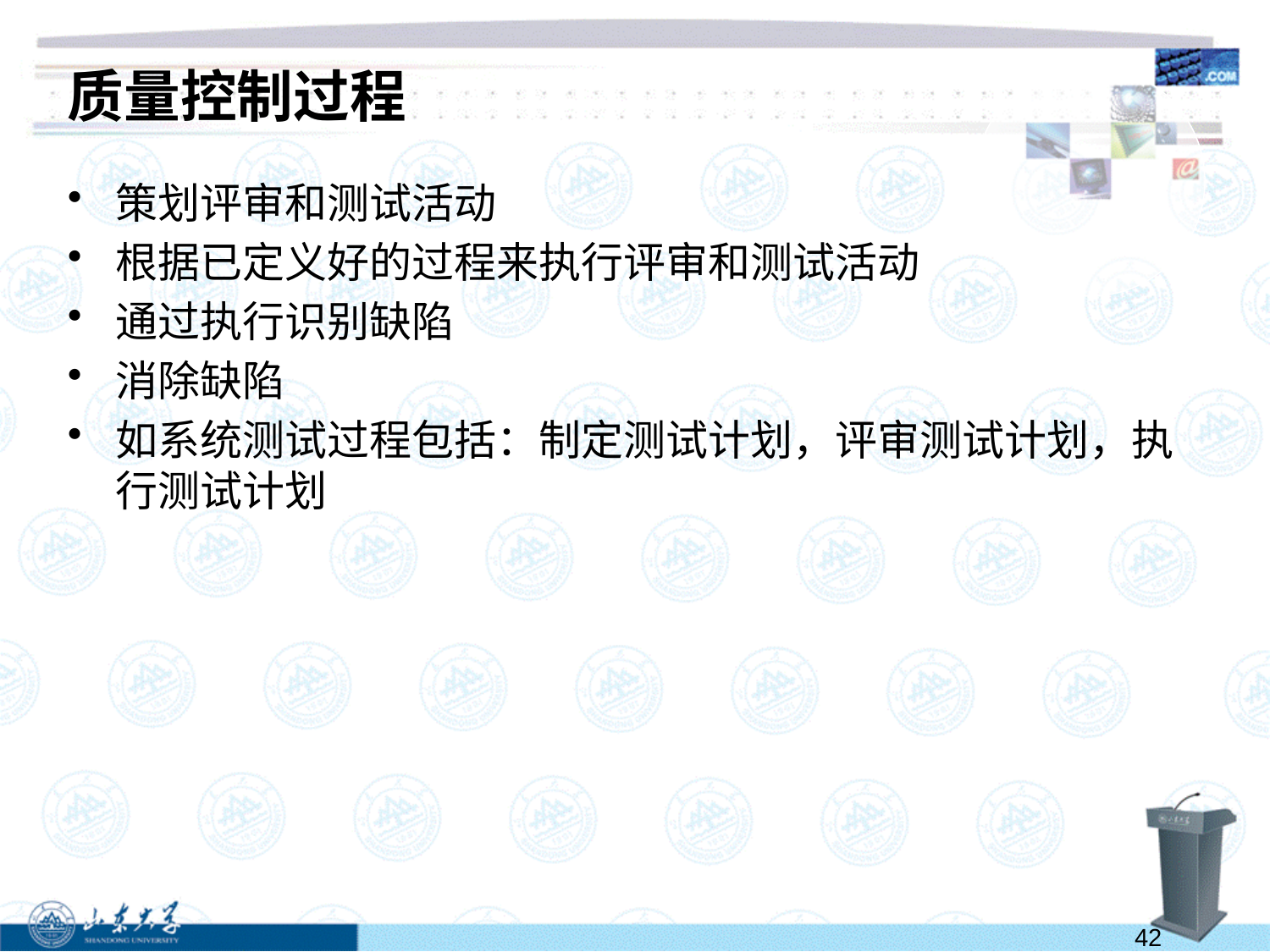

# 质量控制过程
策划评审和测试活动
根据已定义好的过程来执行评审和测试活动
通过执行识别缺陷
消除缺陷
如系统测试过程包括：制定测试计划，评审测试计划，执行测试计划
42